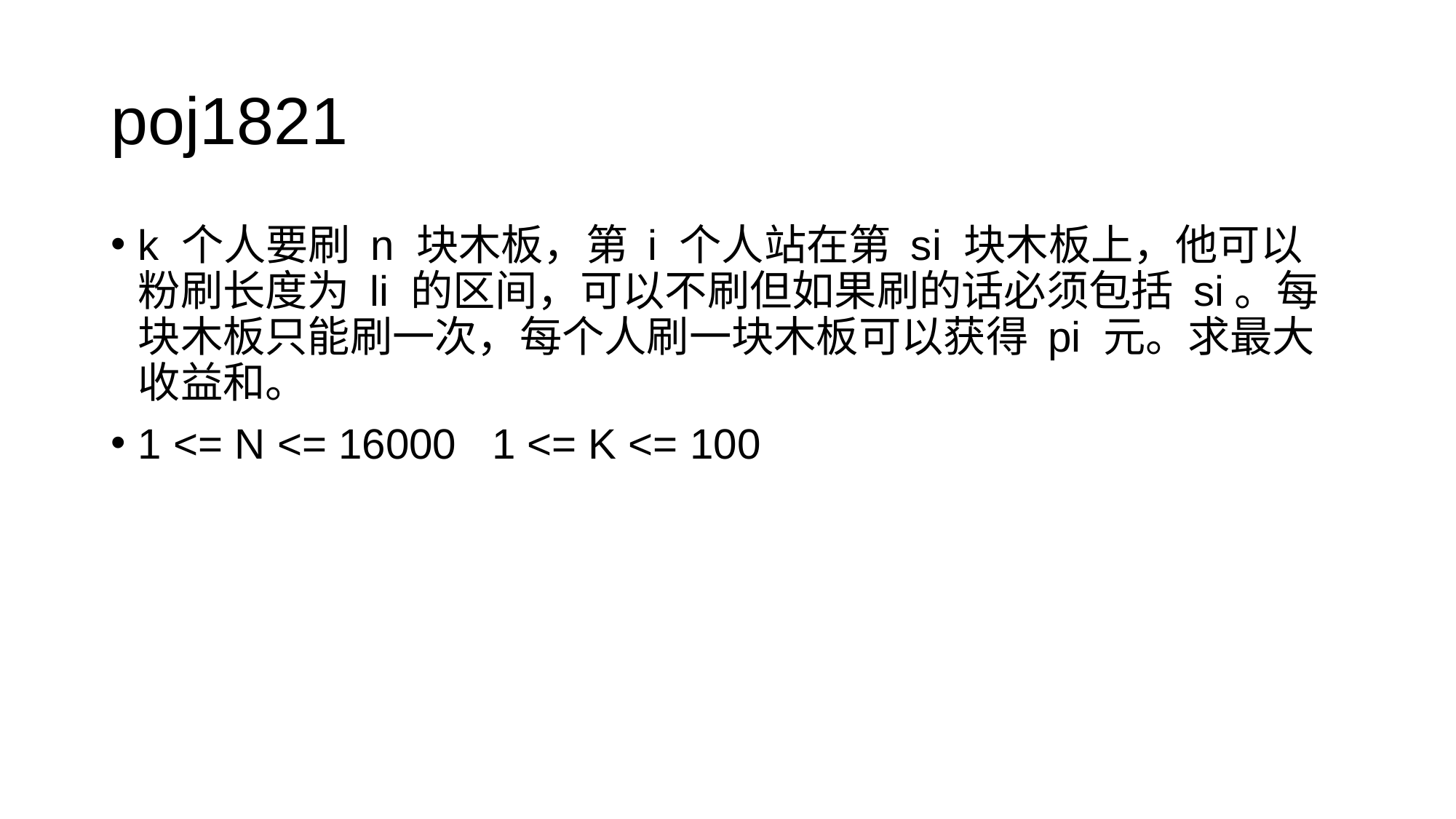

# poj1821
k 个人要刷 n 块木板，第 i 个人站在第 si 块木板上，他可以粉刷长度为 li 的区间，可以不刷但如果刷的话必须包括 si。每块木板只能刷一次，每个人刷一块木板可以获得 pi 元。求最大收益和。
1 <= N <= 16000   1 <= K <= 100